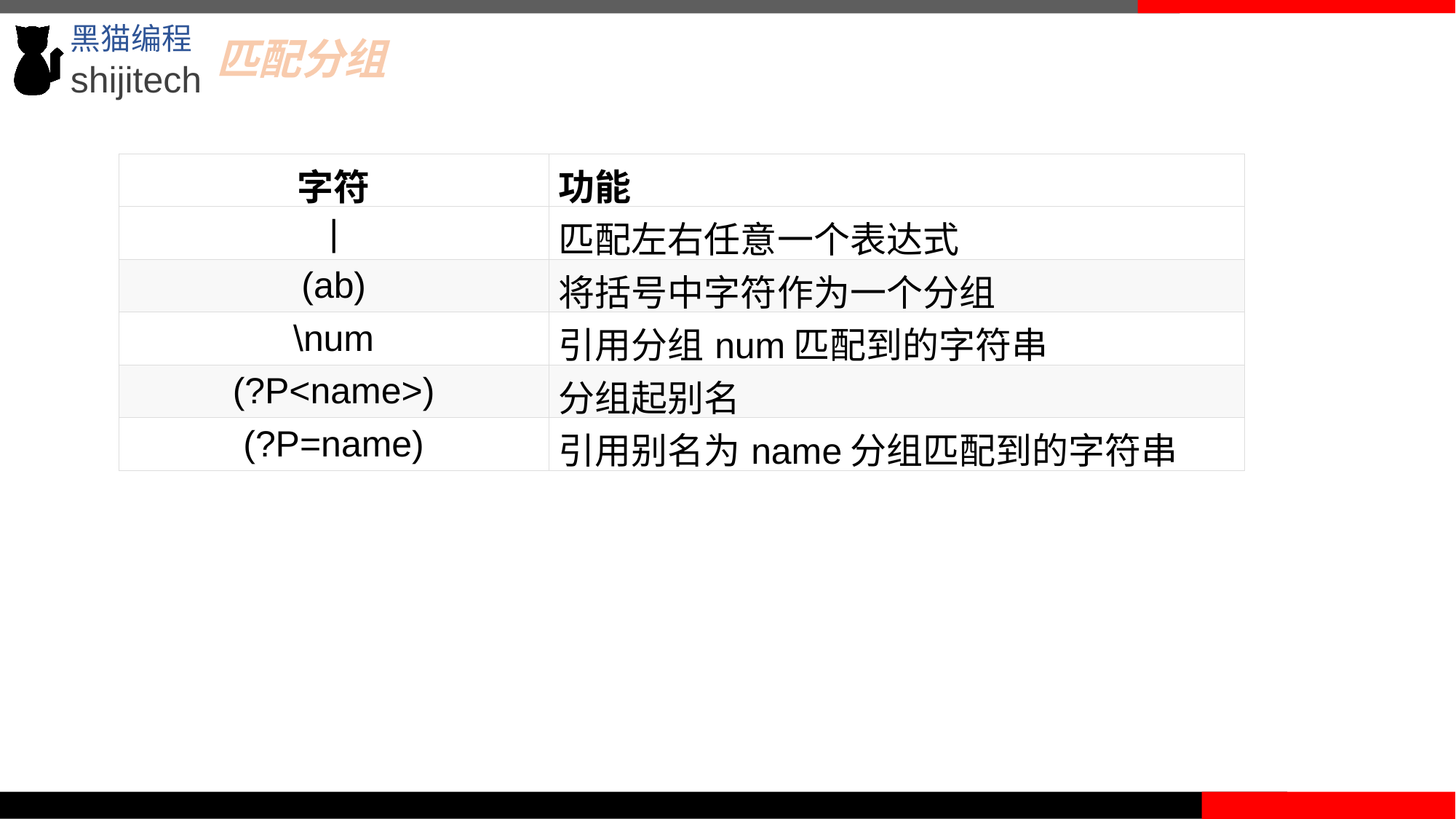

匹配分组
| 字符 | 功能 |
| --- | --- |
| | | 匹配左右任意一个表达式 |
| (ab) | 将括号中字符作为一个分组 |
| \num | 引用分组num匹配到的字符串 |
| (?P<name>) | 分组起别名 |
| (?P=name) | 引用别名为name分组匹配到的字符串 |